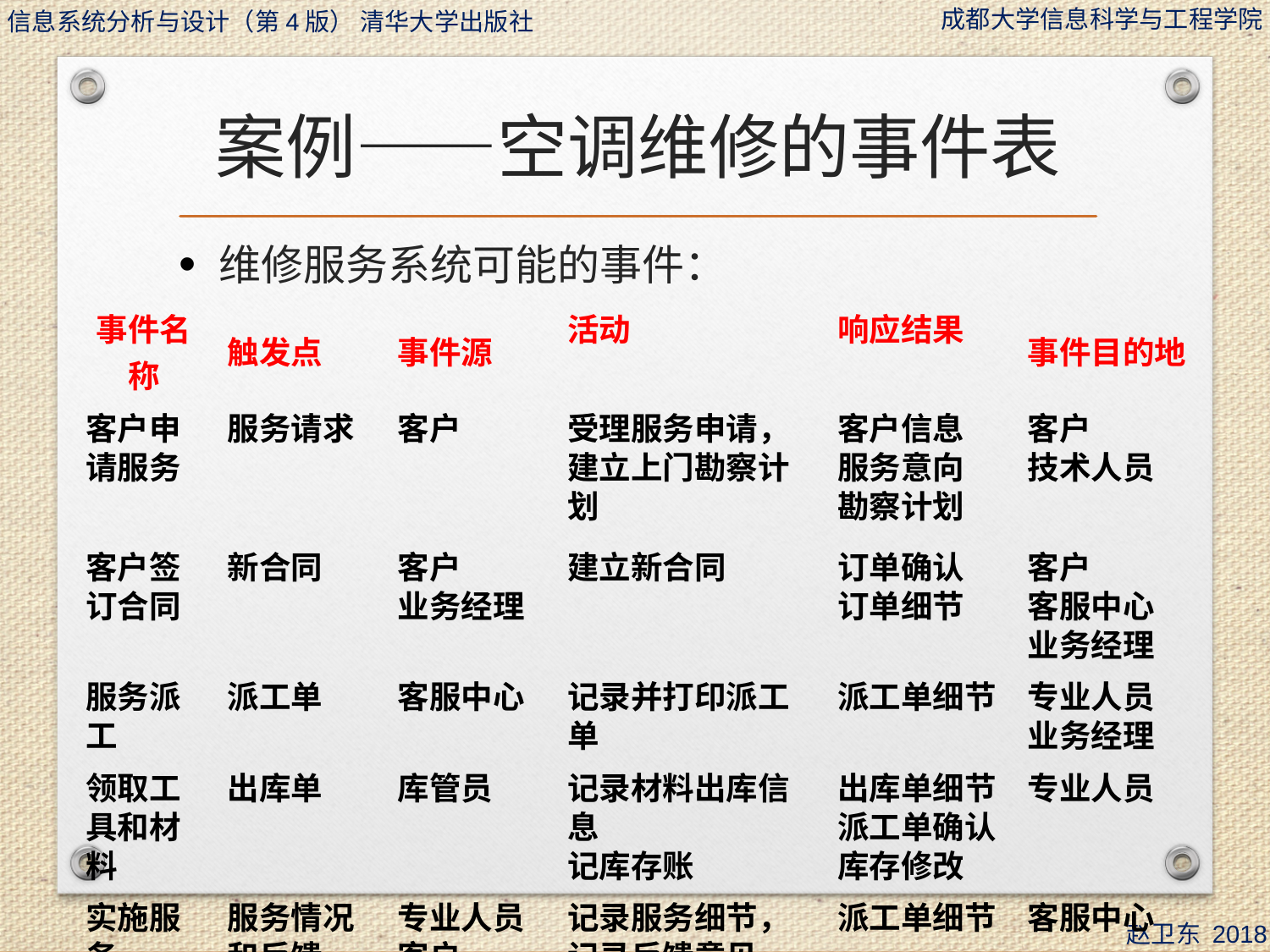

# 案例——空调维修的事件表
维修服务系统可能的事件：
| 事件名称 | 触发点 | 事件源 | 活动 | 响应结果 | 事件目的地 |
| --- | --- | --- | --- | --- | --- |
| 客户申请服务 | 服务请求 | 客户 | 受理服务申请，建立上门勘察计划 | 客户信息 服务意向 勘察计划 | 客户 技术人员 |
| 客户签订合同 | 新合同 | 客户 业务经理 | 建立新合同 | 订单确认 订单细节 | 客户 客服中心 业务经理 |
| 服务派工 | 派工单 | 客服中心 | 记录并打印派工单 | 派工单细节 | 专业人员 业务经理 |
| 领取工具和材料 | 出库单 | 库管员 | 记录材料出库信息 记库存账 | 出库单细节 派工单确认 库存修改 | 专业人员 |
| 实施服务 | 服务情况和反馈 | 专业人员 客户 | 记录服务细节，记录反馈意见 | 派工单细节 | 客服中心 |